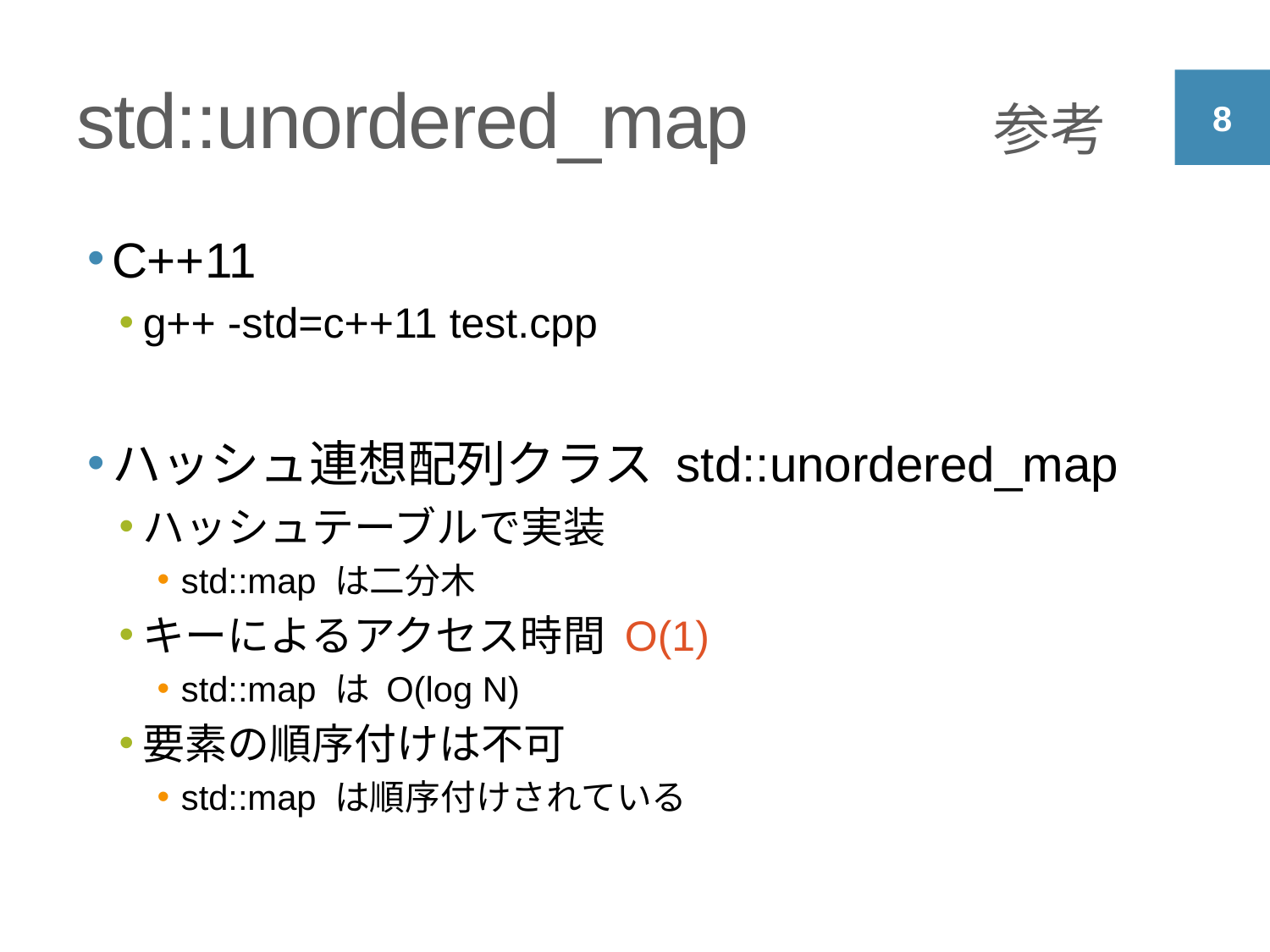

# std::unordered_map
参考
C++11
g++ -std=c++11 test.cpp

ハッシュ連想配列クラス std::unordered_map
ハッシュテーブルで実装
std::map は二分木
キーによるアクセス時間 O(1)
std::map は O(log N)
要素の順序付けは不可
std::map は順序付けされている